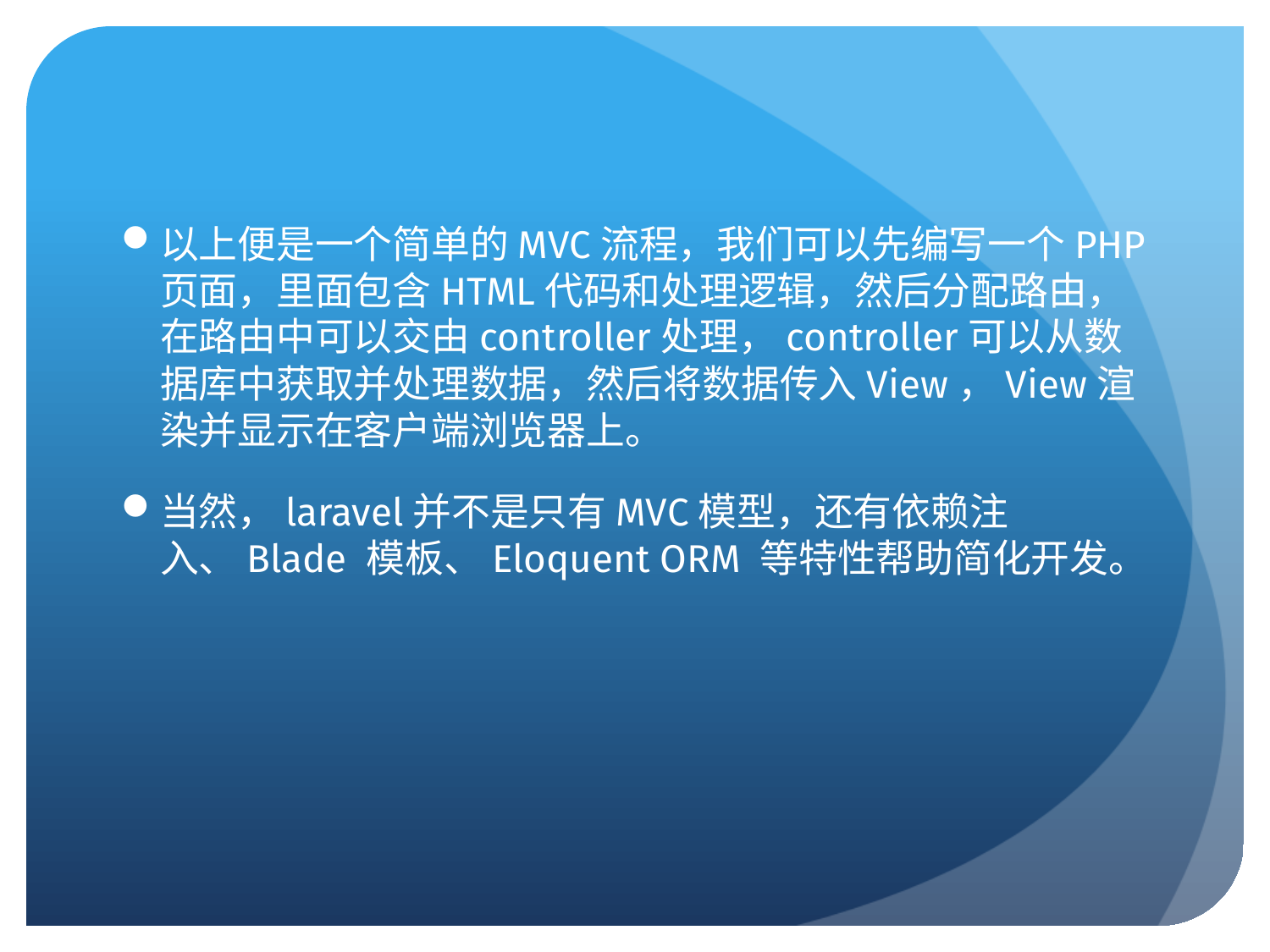

以上便是一个简单的MVC流程，我们可以先编写一个PHP页面，里面包含HTML代码和处理逻辑，然后分配路由，在路由中可以交由controller处理，controller可以从数据库中获取并处理数据，然后将数据传入View，View渲染并显示在客户端浏览器上。
当然，laravel并不是只有MVC模型，还有依赖注入、Blade 模板、Eloquent ORM 等特性帮助简化开发。